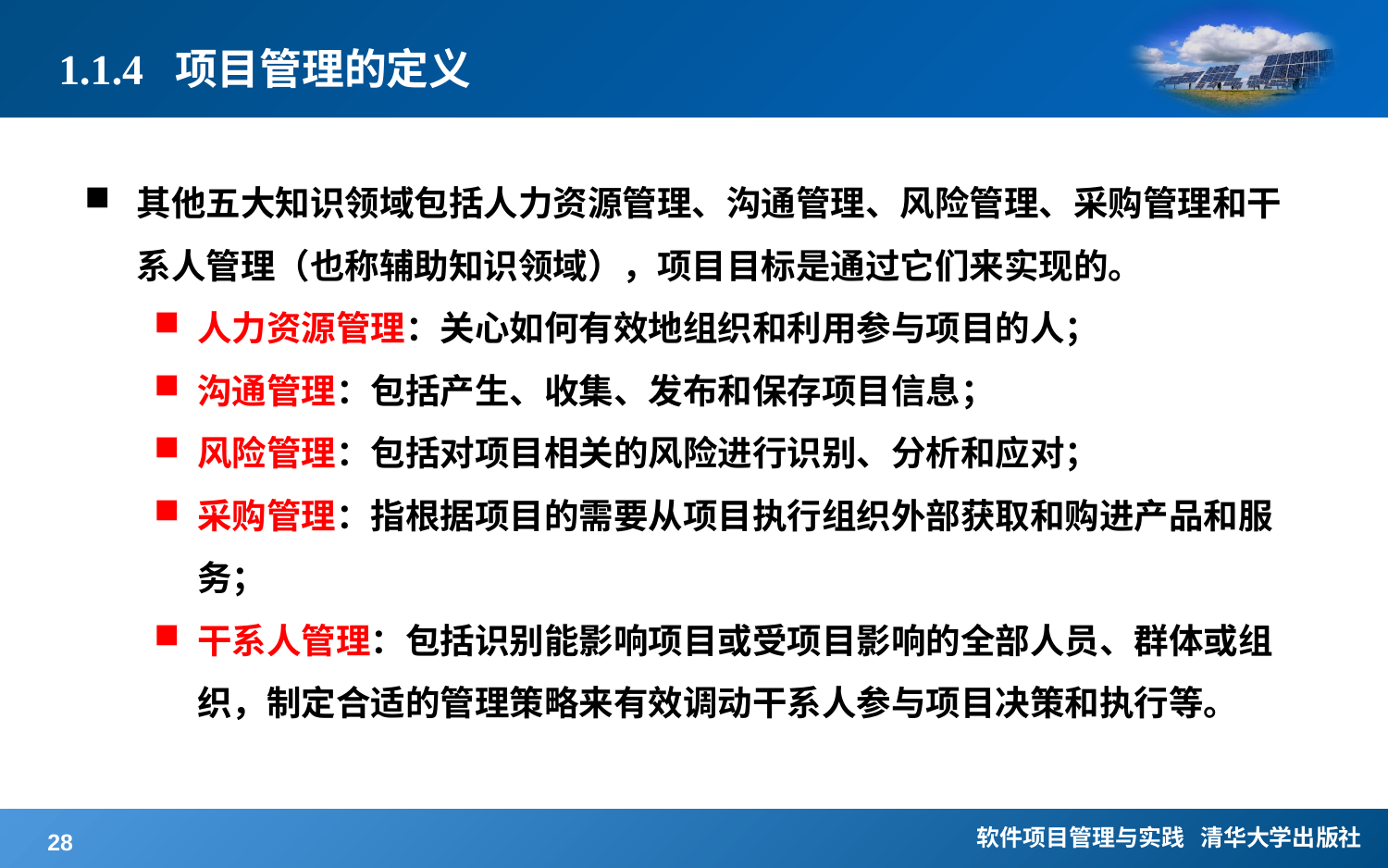

# 1.1.4  项目管理的定义
其他五大知识领域包括人力资源管理、沟通管理、风险管理、采购管理和干系人管理（也称辅助知识领域），项目目标是通过它们来实现的。
人力资源管理：关心如何有效地组织和利用参与项目的人；
沟通管理：包括产生、收集、发布和保存项目信息；
风险管理：包括对项目相关的风险进行识别、分析和应对；
采购管理：指根据项目的需要从项目执行组织外部获取和购进产品和服务；
干系人管理：包括识别能影响项目或受项目影响的全部人员、群体或组织，制定合适的管理策略来有效调动干系人参与项目决策和执行等。